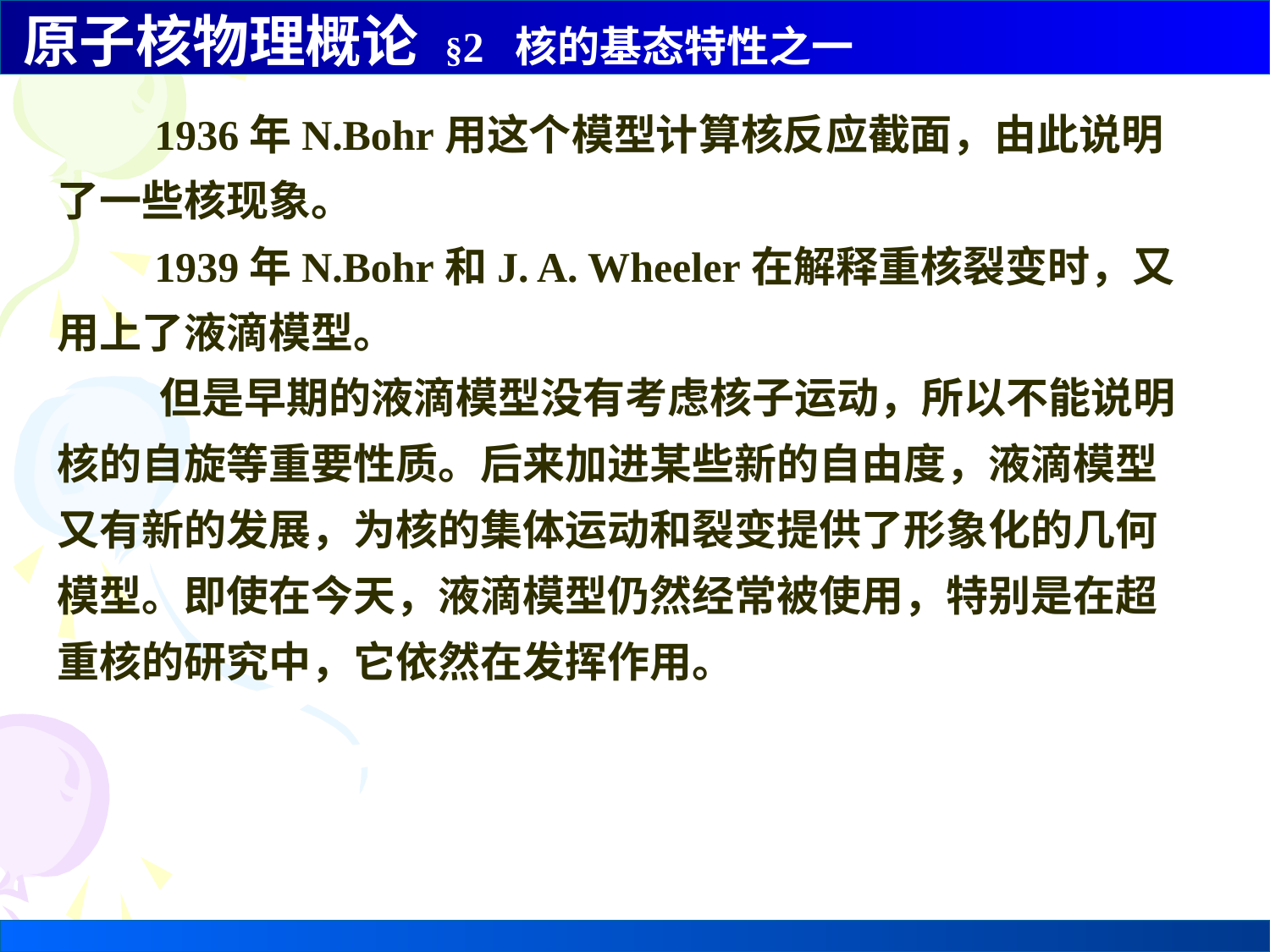

1936年N.Bohr用这个模型计算核反应截面，由此说明了一些核现象。
     1939年N.Bohr和J. A. Wheeler在解释重核裂变时，又用上了液滴模型。
     但是早期的液滴模型没有考虑核子运动，所以不能说明核的自旋等重要性质。后来加进某些新的自由度，液滴模型又有新的发展，为核的集体运动和裂变提供了形象化的几何模型。即使在今天，液滴模型仍然经常被使用，特别是在超重核的研究中，它依然在发挥作用。